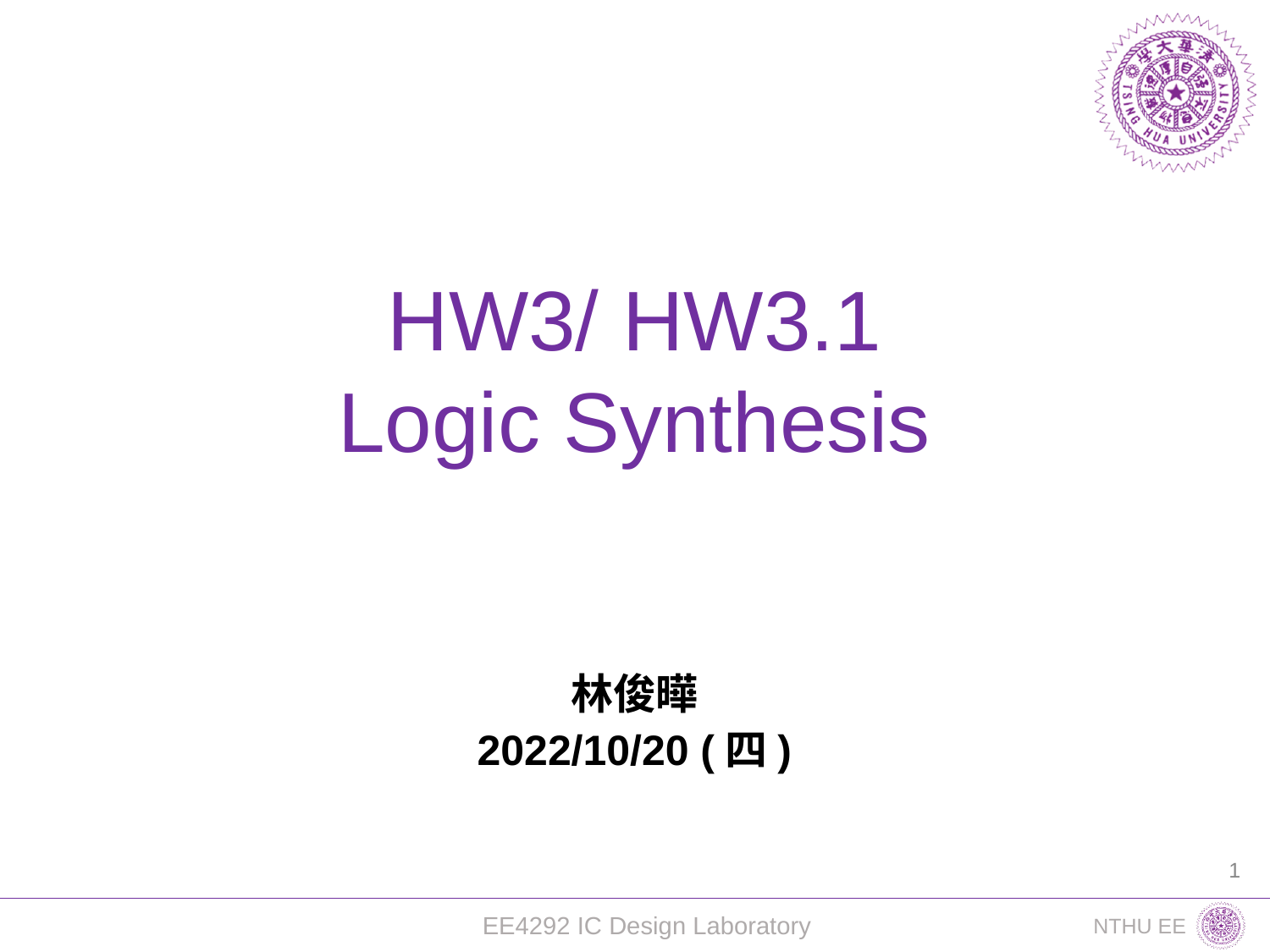

HW3/ HW3.1
Logic Synthesis
林俊曄
2022/10/20 (四)
1
EE4292 IC Design Laboratory